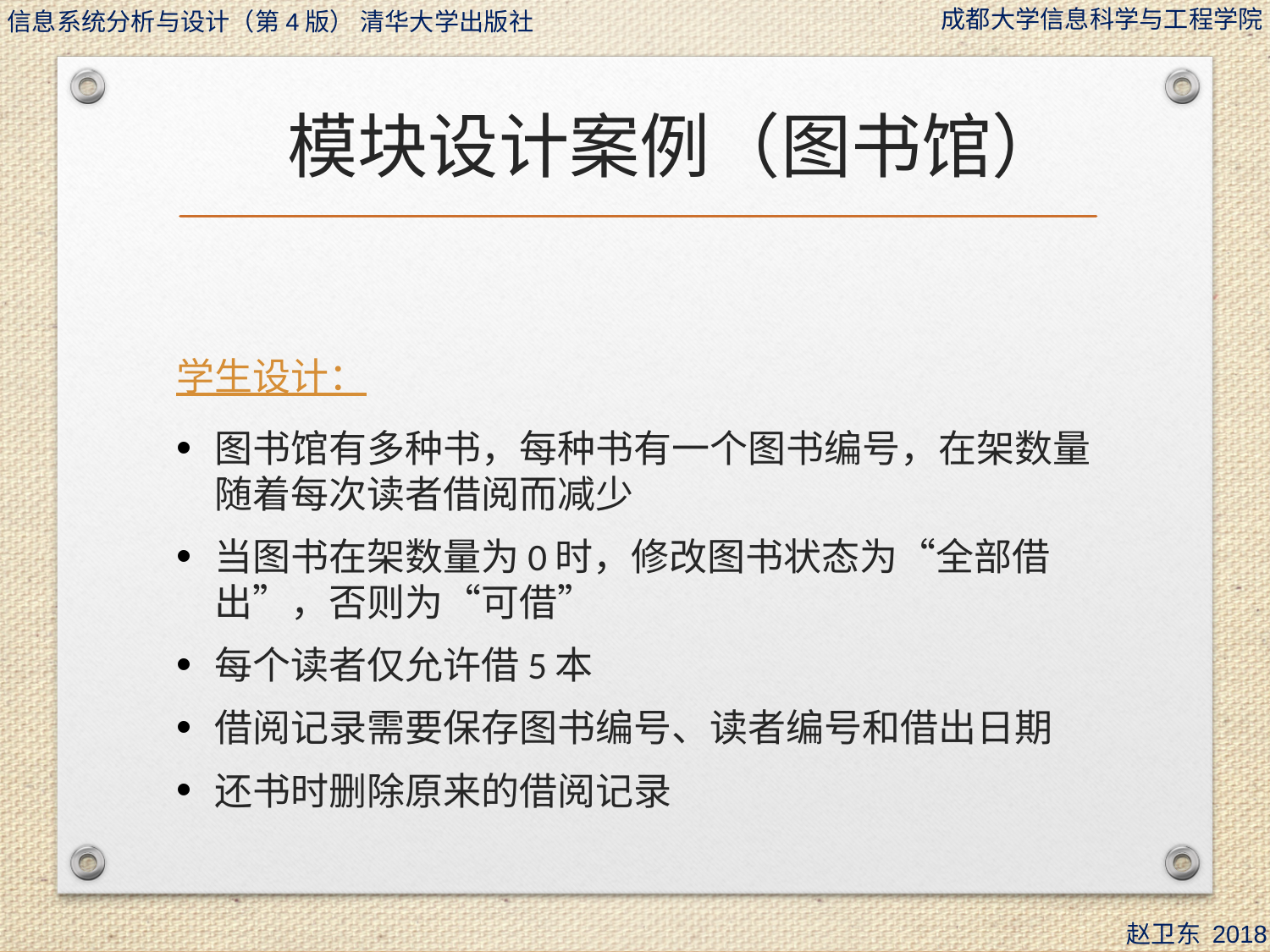

# 模块设计案例（图书馆）
学生设计：
图书馆有多种书，每种书有一个图书编号，在架数量随着每次读者借阅而减少
当图书在架数量为0时，修改图书状态为“全部借出”，否则为“可借”
每个读者仅允许借5本
借阅记录需要保存图书编号、读者编号和借出日期
还书时删除原来的借阅记录